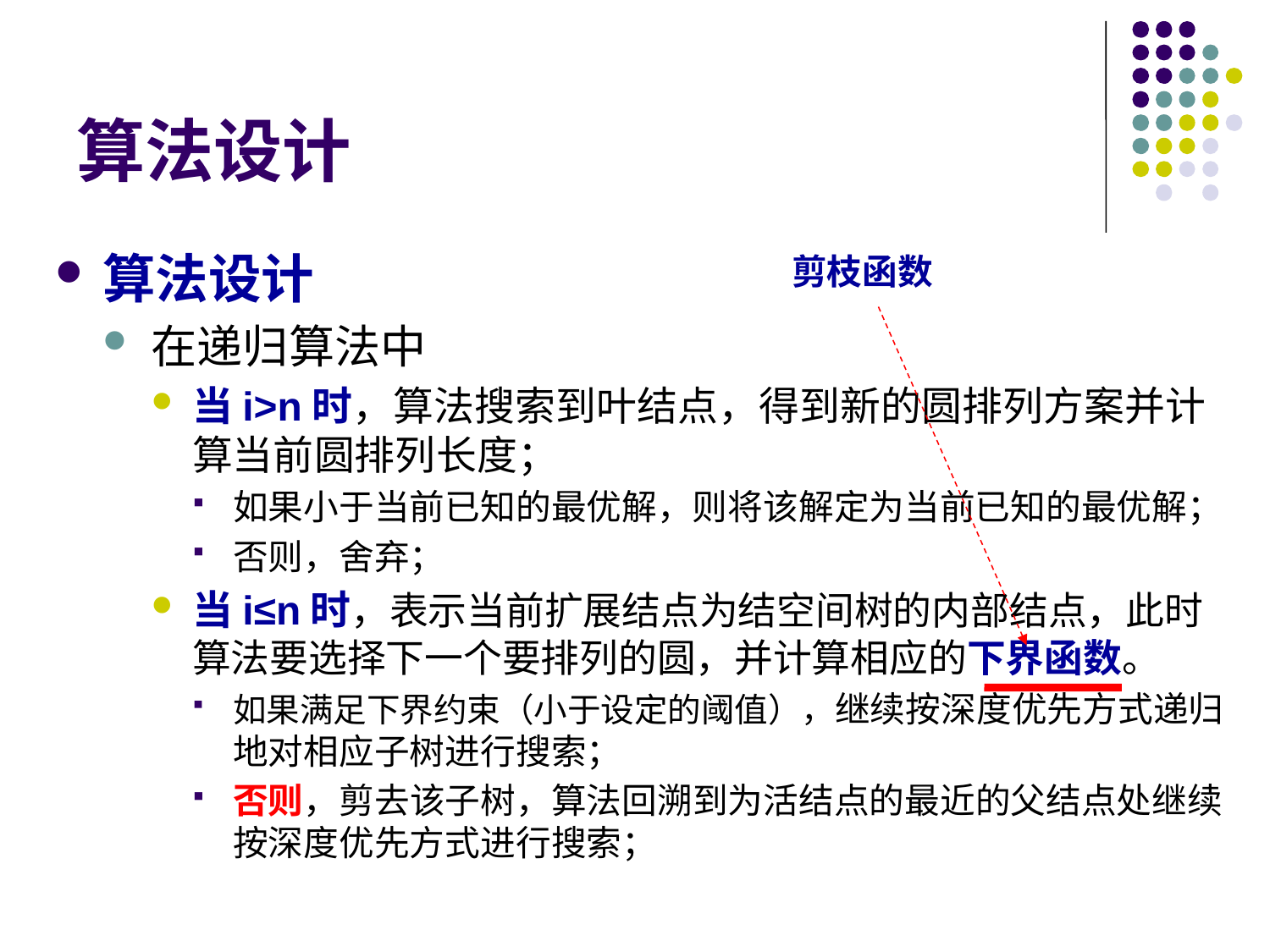

# 算法设计
算法设计
在递归算法中
当i>n时，算法搜索到叶结点，得到新的圆排列方案并计算当前圆排列长度；
如果小于当前已知的最优解，则将该解定为当前已知的最优解；
否则，舍弃；
当i≤n时，表示当前扩展结点为结空间树的内部结点，此时算法要选择下一个要排列的圆，并计算相应的下界函数。
如果满足下界约束（小于设定的阈值），继续按深度优先方式递归地对相应子树进行搜索；
否则，剪去该子树，算法回溯到为活结点的最近的父结点处继续按深度优先方式进行搜索；
剪枝函数